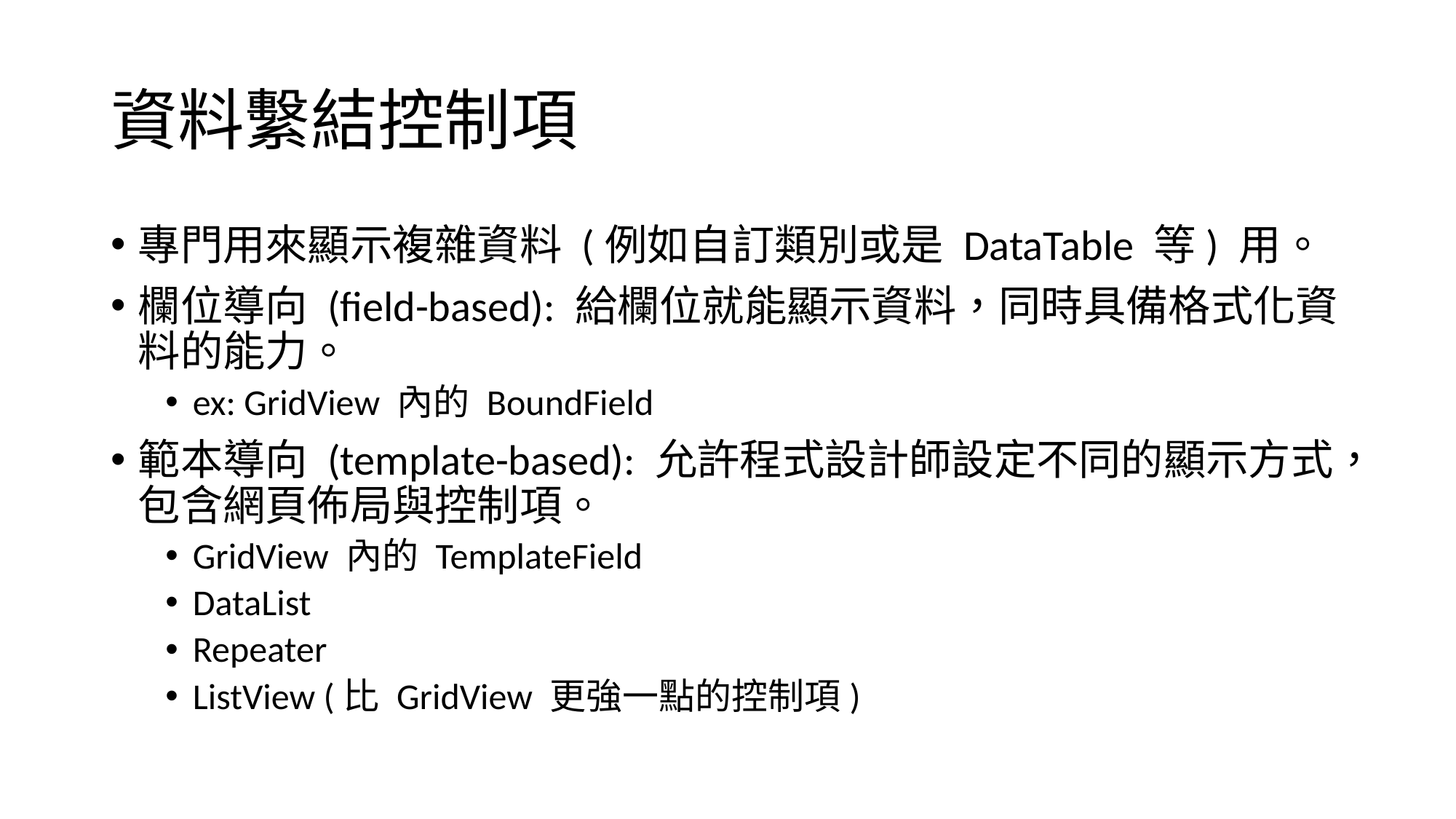

# 資料繫結控制項
專門用來顯示複雜資料 (例如自訂類別或是 DataTable 等) 用。
欄位導向 (field-based): 給欄位就能顯示資料，同時具備格式化資料的能力。
ex: GridView 內的 BoundField
範本導向 (template-based): 允許程式設計師設定不同的顯示方式，包含網頁佈局與控制項。
GridView 內的 TemplateField
DataList
Repeater
ListView (比 GridView 更強一點的控制項)